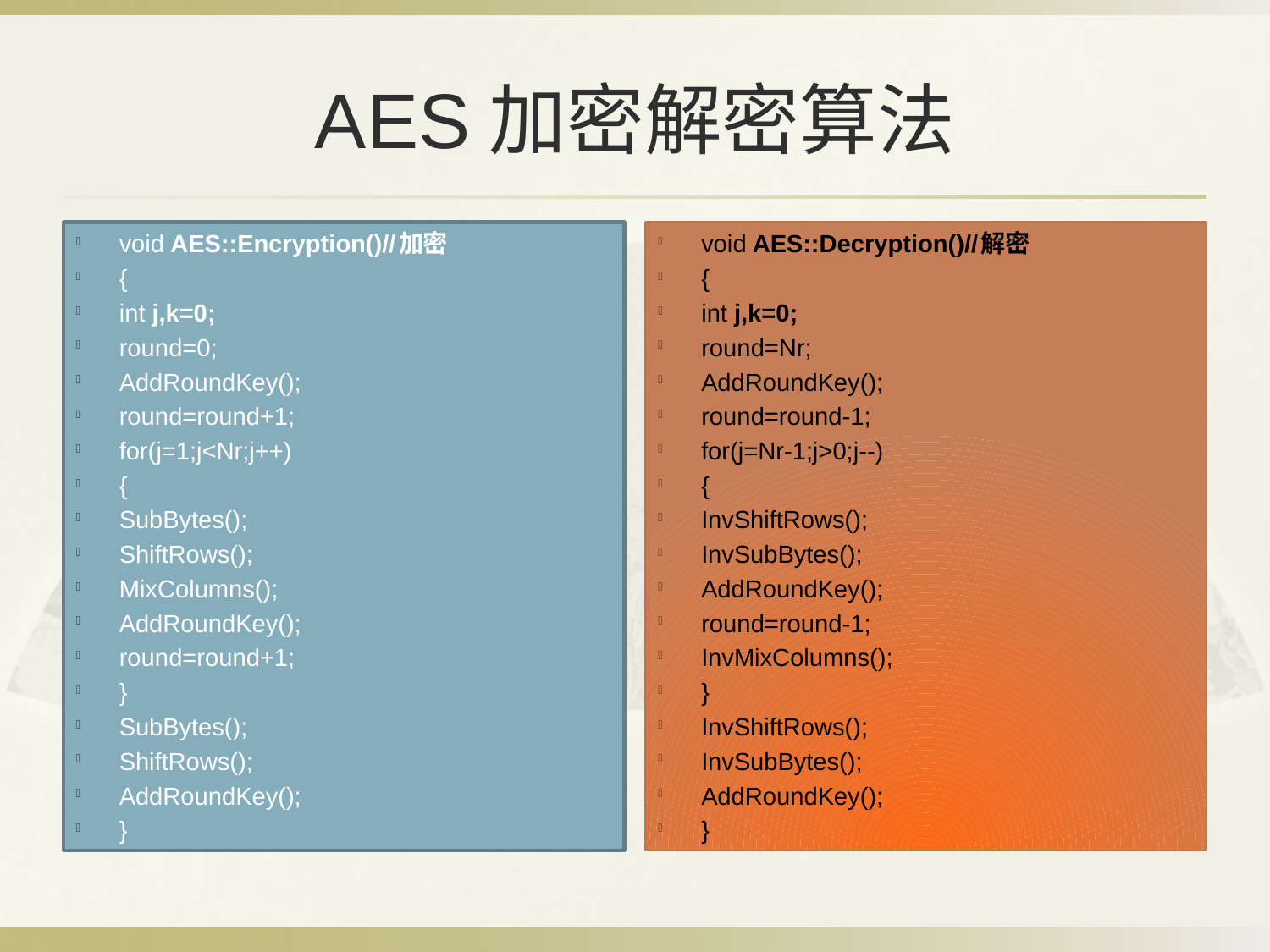

# AES加密解密算法
void AES::Encryption()//加密
{
int j,k=0;
round=0;
AddRoundKey();
round=round+1;
for(j=1;j<Nr;j++)
{
SubBytes();
ShiftRows();
MixColumns();
AddRoundKey();
round=round+1;
}
SubBytes();
ShiftRows();
AddRoundKey();
}
void AES::Decryption()//解密
{
int j,k=0;
round=Nr;
AddRoundKey();
round=round-1;
for(j=Nr-1;j>0;j--)
{
InvShiftRows();
InvSubBytes();
AddRoundKey();
round=round-1;
InvMixColumns();
}
InvShiftRows();
InvSubBytes();
AddRoundKey();
}